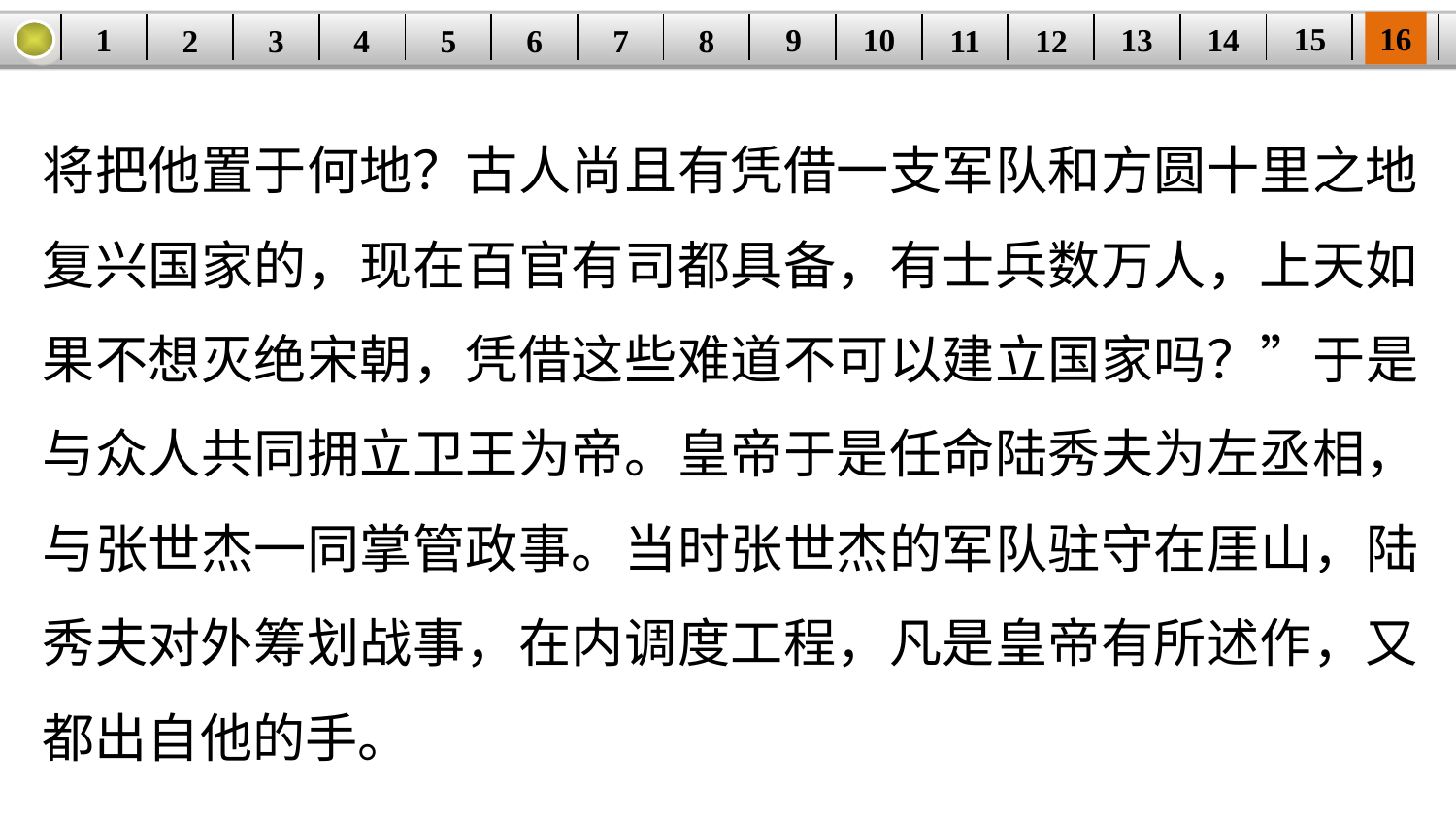

16

15
14
9
10
1
13
3
4
5
6
8
11
2
12
|  |  |  |  |  |  |  |  |  |  |  |  |  |  |  |  |
| --- | --- | --- | --- | --- | --- | --- | --- | --- | --- | --- | --- | --- | --- | --- | --- |
7

将把他置于何地？古人尚且有凭借一支军队和方圆十里之地复兴国家的，现在百官有司都具备，有士兵数万人，上天如果不想灭绝宋朝，凭借这些难道不可以建立国家吗？”于是与众人共同拥立卫王为帝。皇帝于是任命陆秀夫为左丞相，与张世杰一同掌管政事。当时张世杰的军队驻守在厓山，陆秀夫对外筹划战事，在内调度工程，凡是皇帝有所述作，又都出自他的手。